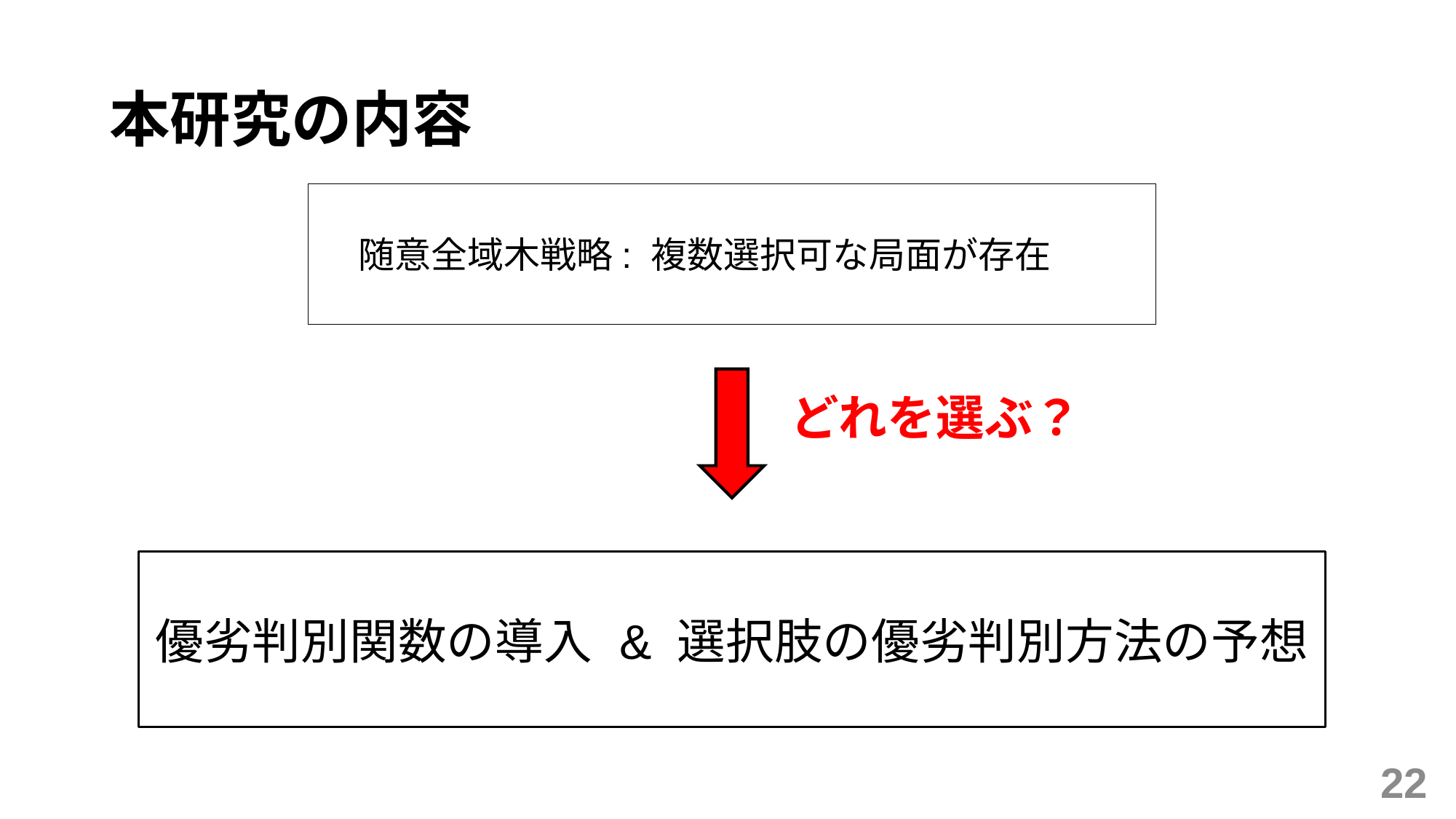

# 本研究の内容
随意全域木戦略: 複数選択可な局面が存在

どれを選ぶ？
優劣判別関数の導入 & 選択肢の優劣判別方法の予想
22